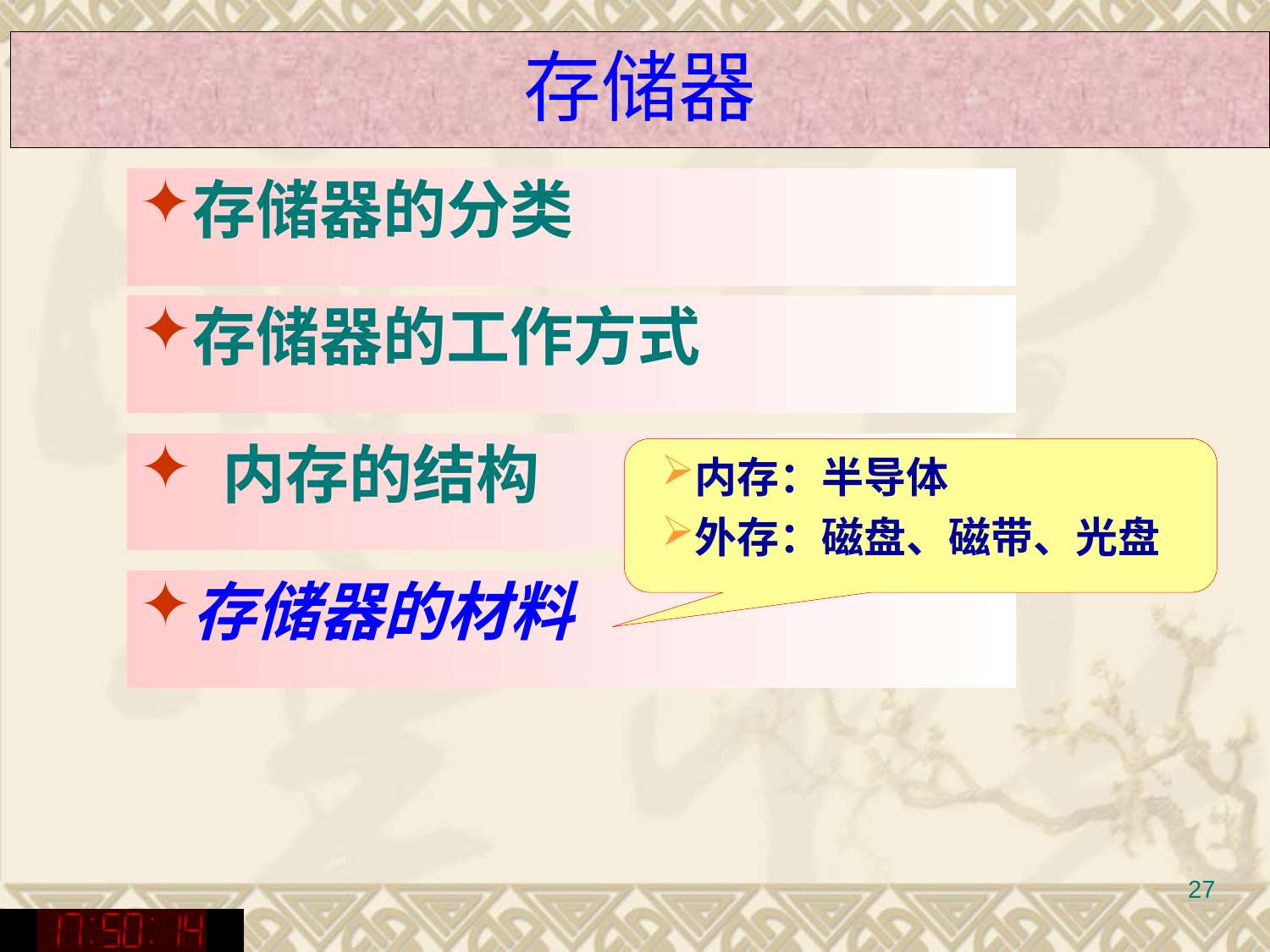

# 存储器
存储器的分类
存储器的工作方式
 内存的结构
存储器的材料
内存：半导体
外存：磁盘、磁带、光盘

27